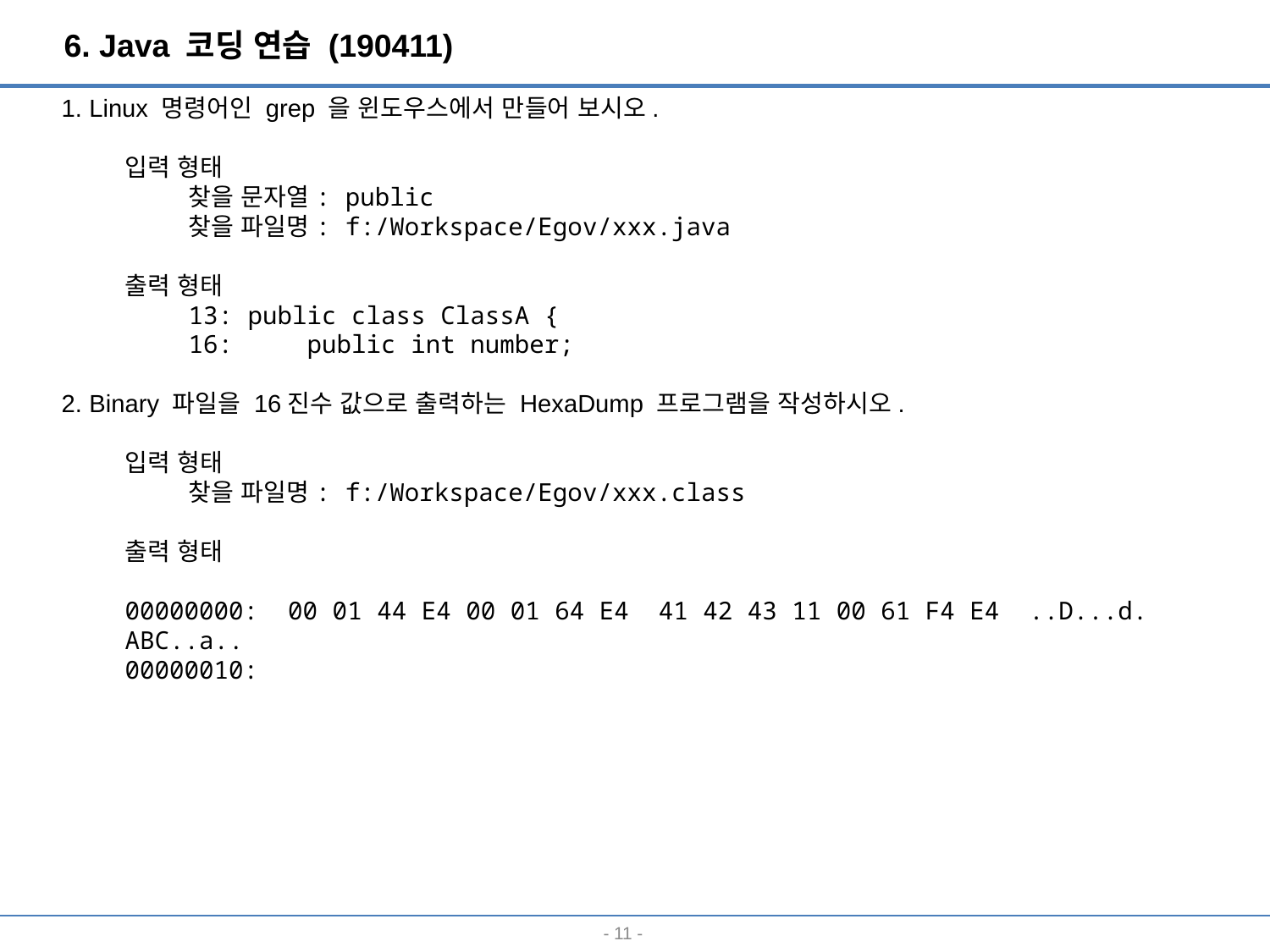

6. Java 코딩 연습 (190411)
1. Linux 명령어인 grep 을 윈도우스에서 만들어 보시오.
입력 형태
찾을 문자열: public
찾을 파일명: f:/Workspace/Egov/xxx.java

출력 형태
13: public class ClassA {
16:     public int number;

2. Binary 파일을 16진수 값으로 출력하는 HexaDump 프로그램을 작성하시오.

입력 형태
찾을 파일명: f:/Workspace/Egov/xxx.class

출력 형태

00000000:  00 01 44 E4 00 01 64 E4  41 42 43 11 00 61 F4 E4  ..D...d. ABC..a..
00000010:
- 11 -